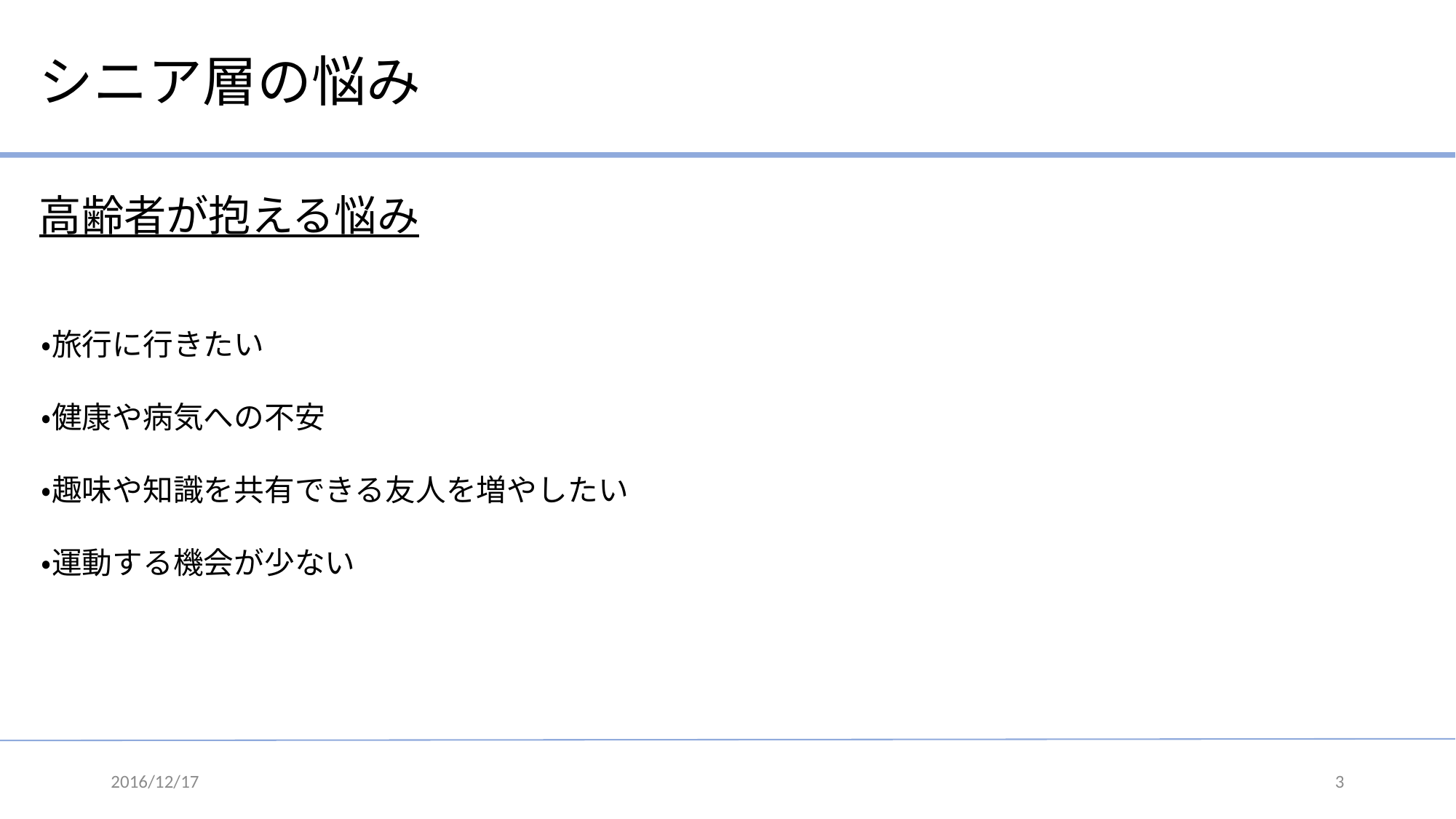

シニア層の悩み

高齢者が抱える悩み
・旅行に行きたい
・健康や病気への不安
・趣味や知識を共有できる友人を増やしたい
・運動する機会が少ない
2016/12/17
3